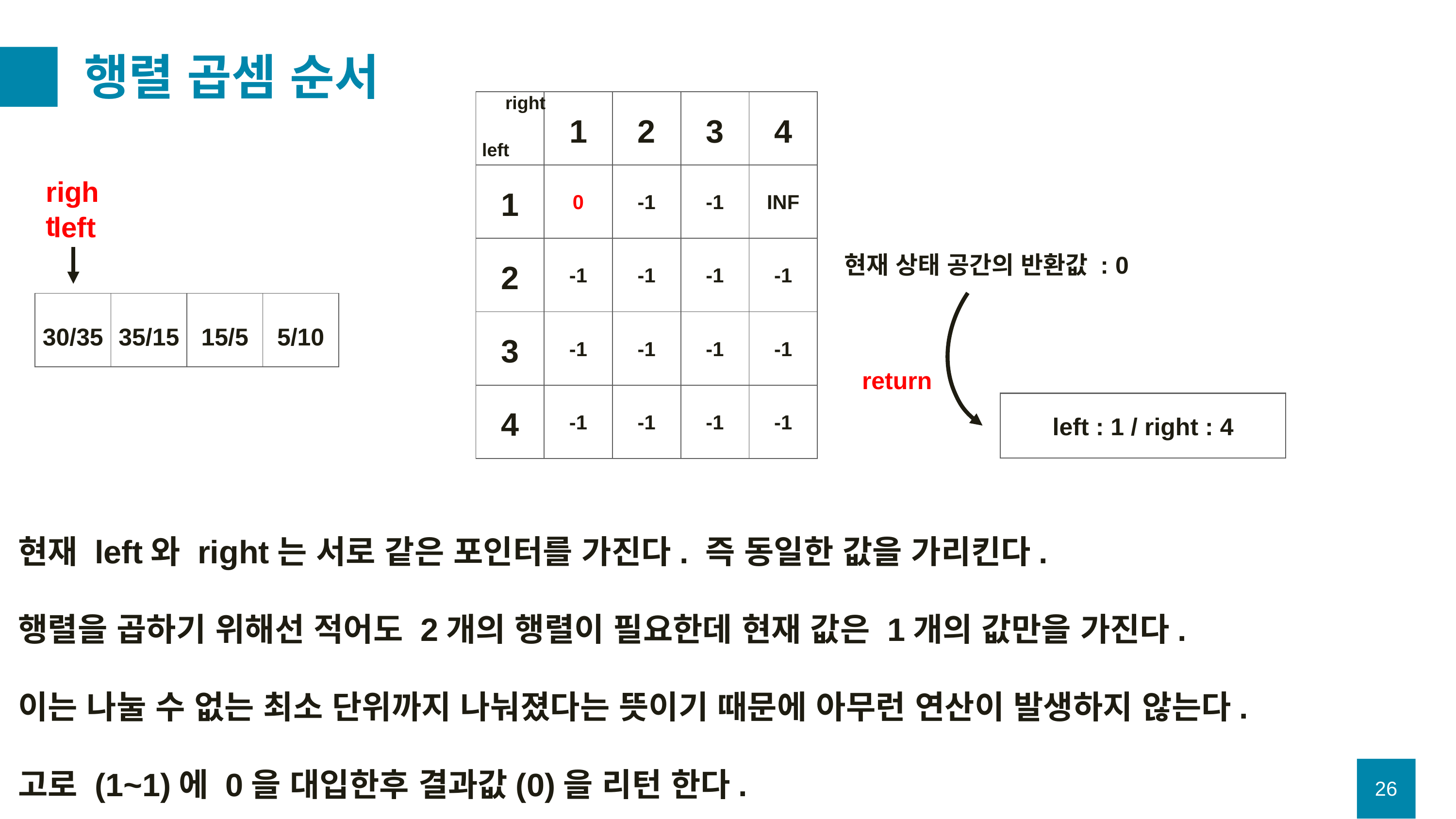

# 행렬 곱셈 순서
right
|  | 1 | 2 | 3 | 4 |
| --- | --- | --- | --- | --- |
| 1 | 0 | -1 | -1 | INF |
| 2 | -1 | -1 | -1 | -1 |
| 3 | -1 | -1 | -1 | -1 |
| 4 | -1 | -1 | -1 | -1 |
left
right
left

현재 상태 공간의 반환값 : 0
| 30/35 | 35/15 | 15/5 | 5/10 |
| --- | --- | --- | --- |
return
left : 1 / right : 4
현재 left와 right는 서로 같은 포인터를 가진다. 즉 동일한 값을 가리킨다.

행렬을 곱하기 위해선 적어도 2개의 행렬이 필요한데 현재 값은 1개의 값만을 가진다.

이는 나눌 수 없는 최소 단위까지 나눠졌다는 뜻이기 때문에 아무런 연산이 발생하지 않는다.

고로 (1~1)에 0을 대입한후 결과값(0)을 리턴 한다.
26